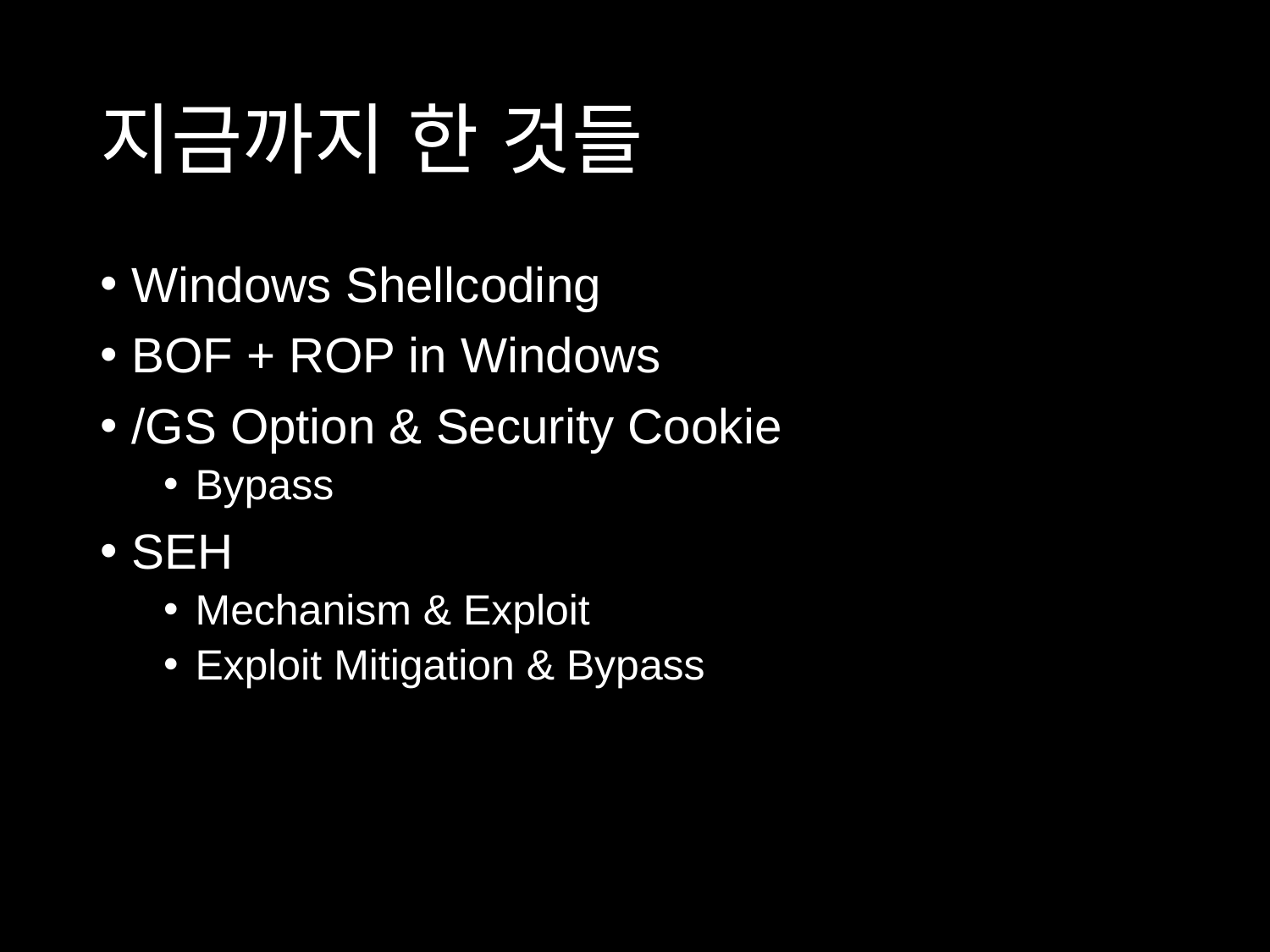

# 지금까지 한 것들
Windows Shellcoding
BOF + ROP in Windows
/GS Option & Security Cookie
Bypass
SEH
Mechanism & Exploit
Exploit Mitigation & Bypass